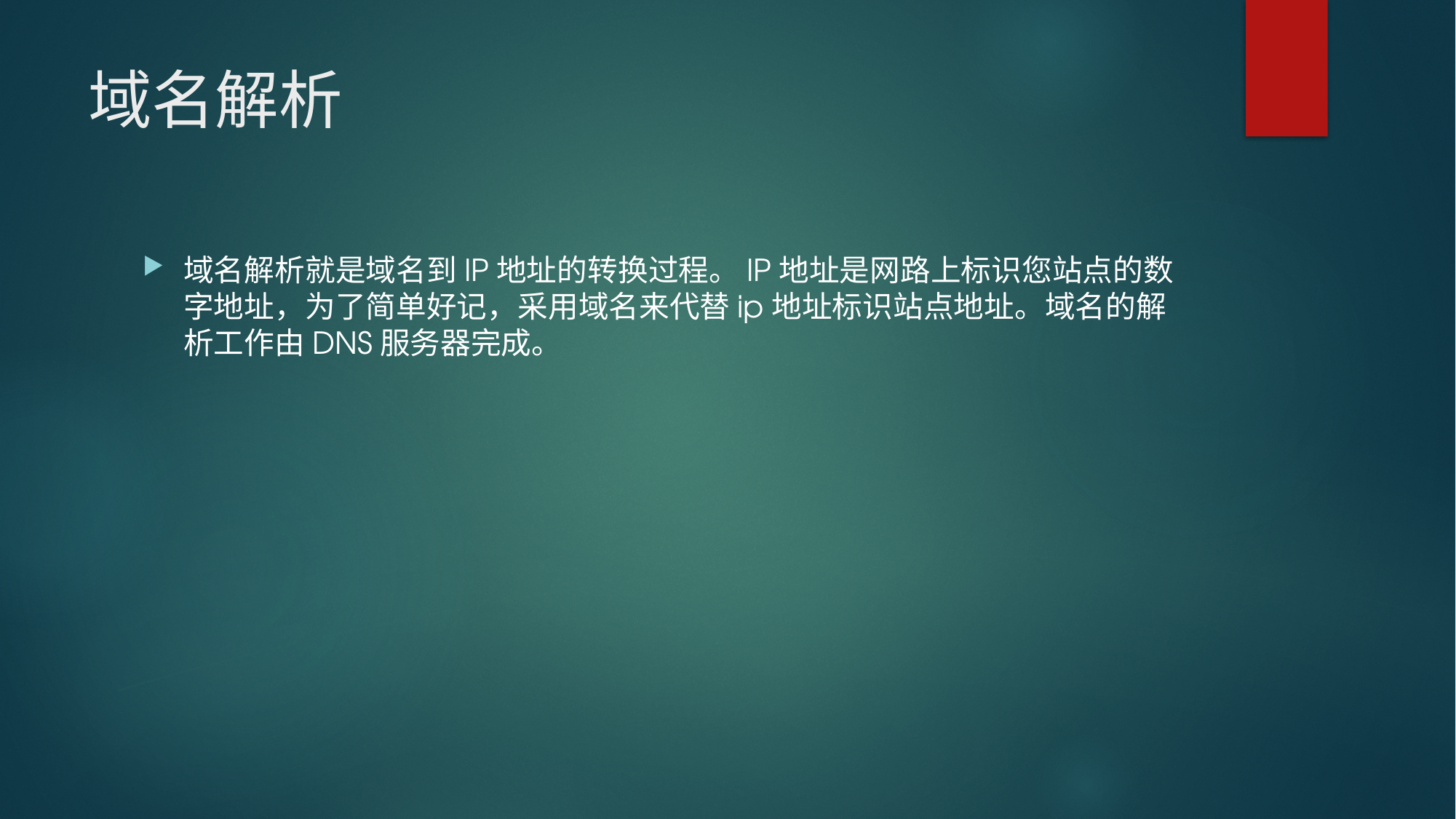

# 域名解析
域名解析就是域名到IP地址的转换过程。IP地址是网路上标识您站点的数字地址，为了简单好记，采用域名来代替ip地址标识站点地址。域名的解析工作由DNS服务器完成。